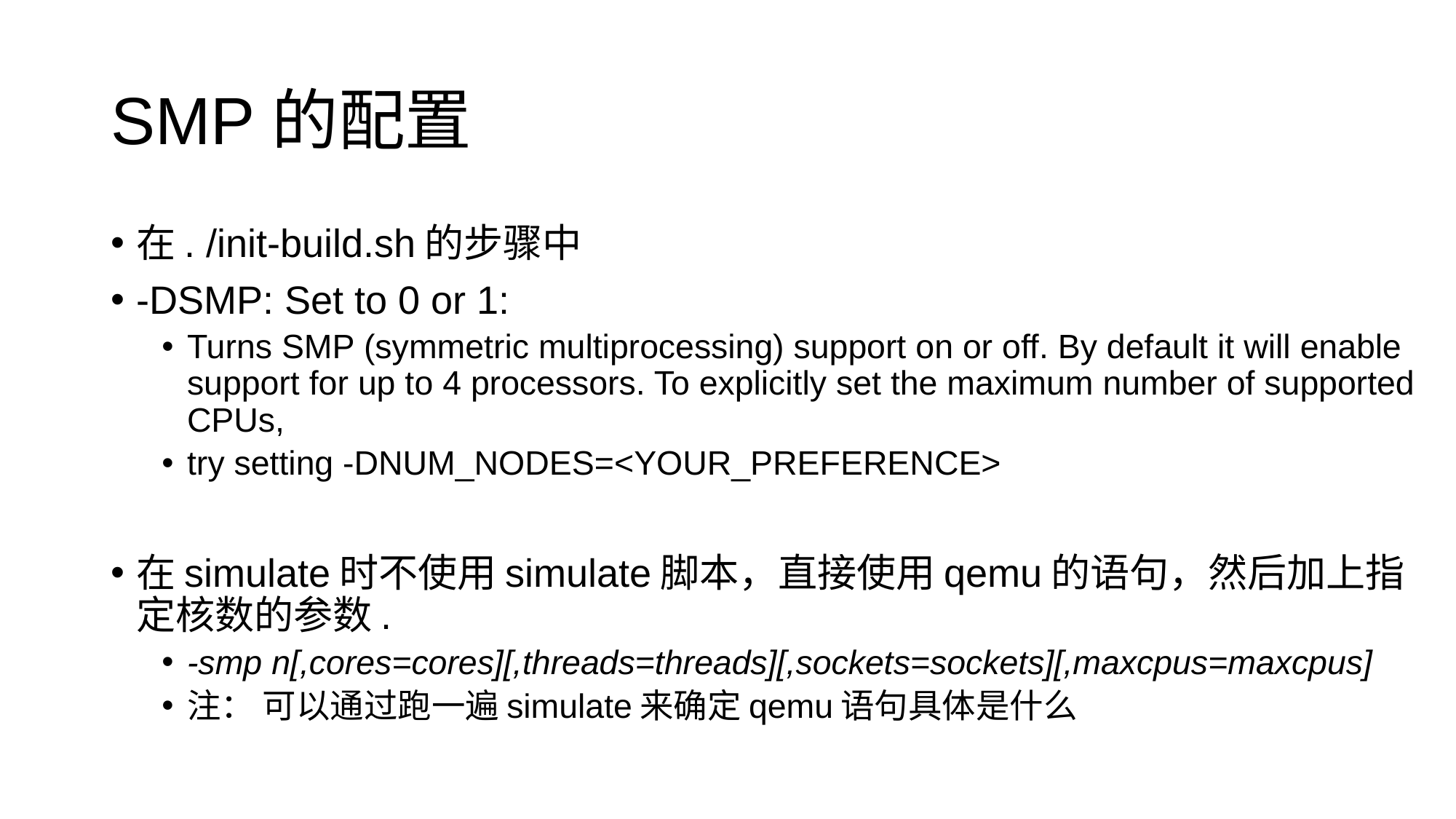

# SMP的配置
在. /init-build.sh的步骤中
-DSMP: Set to 0 or 1:
Turns SMP (symmetric multiprocessing) support on or off. By default it will enable support for up to 4 processors. To explicitly set the maximum number of supported CPUs,
try setting -DNUM_NODES=<YOUR_PREFERENCE>

在simulate时不使用simulate脚本，直接使用qemu的语句，然后加上指定核数的参数.
-smp n[,cores=cores][,threads=threads][,sockets=sockets][,maxcpus=maxcpus]
注： 可以通过跑一遍simulate来确定qemu语句具体是什么

4